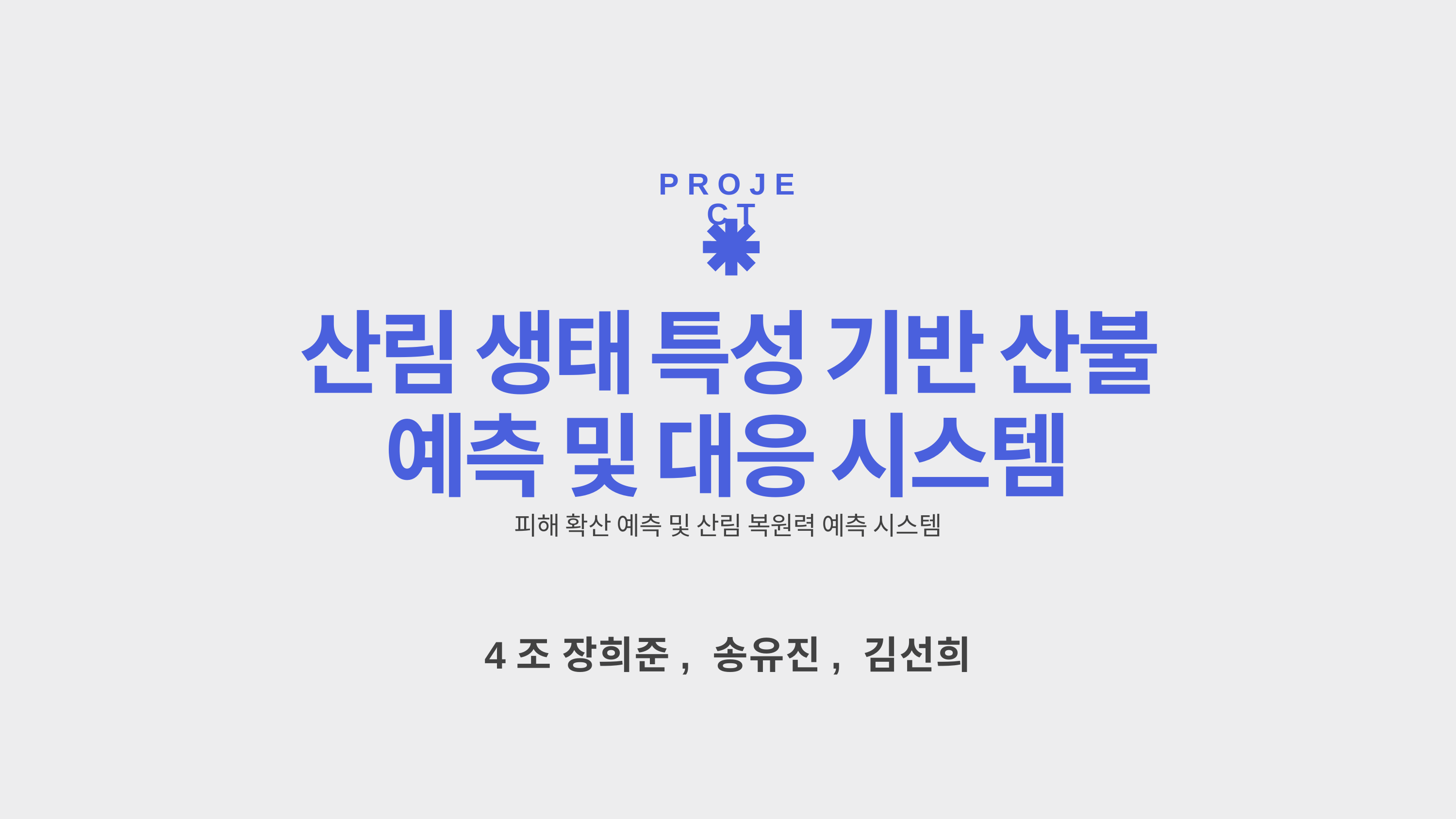

PROJECT

산림 생태 특성 기반 산불 예측 및 대응 시스템
피해 확산 예측 및 산림 복원력 예측 시스템
4조 장희준, 송유진, 김선희